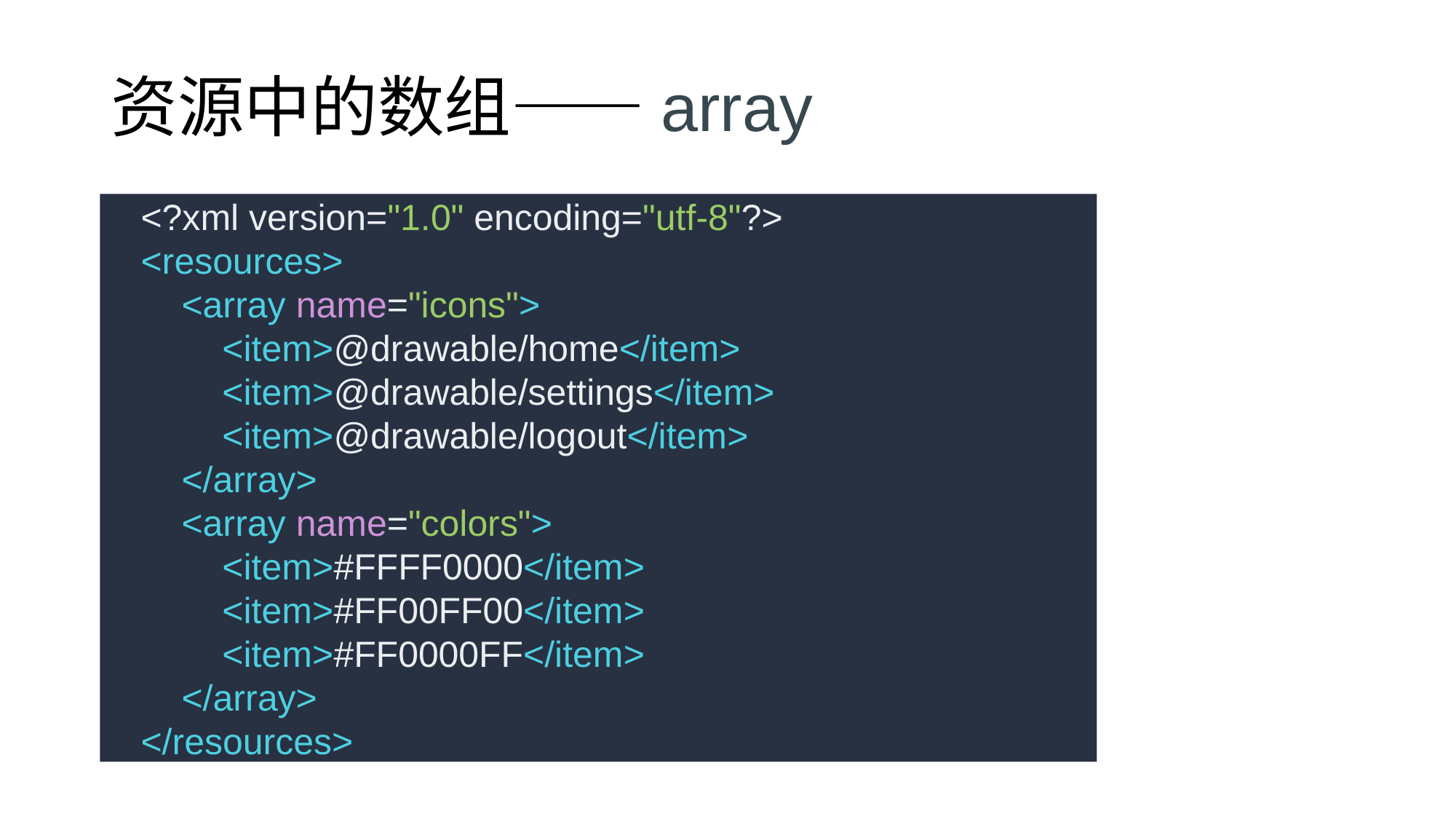

# 资源中的数组——array
    <?xml version="1.0" encoding="utf-8"?>
    <resources>
        <array name="icons">
            <item>@drawable/home</item>
            <item>@drawable/settings</item>
            <item>@drawable/logout</item>
        </array>
        <array name="colors">
            <item>#FFFF0000</item>
            <item>#FF00FF00</item>
            <item>#FF0000FF</item>
        </array>
    </resources>